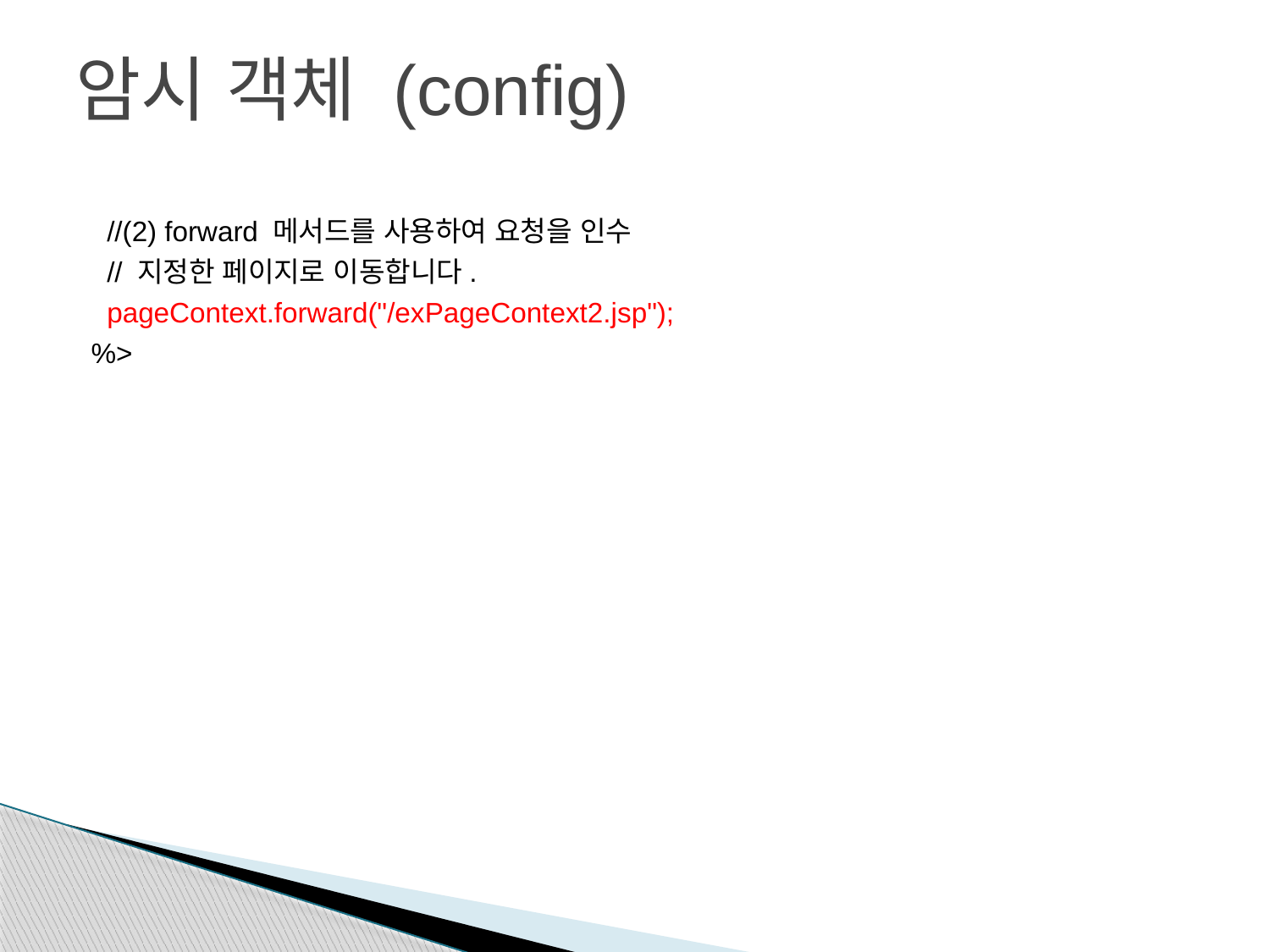

# 암시 객체 (config)

  //(2) forward 메서드를 사용하여 요청을 인수
  // 지정한 페이지로 이동합니다.
  pageContext.forward("/exPageContext2.jsp");
%>